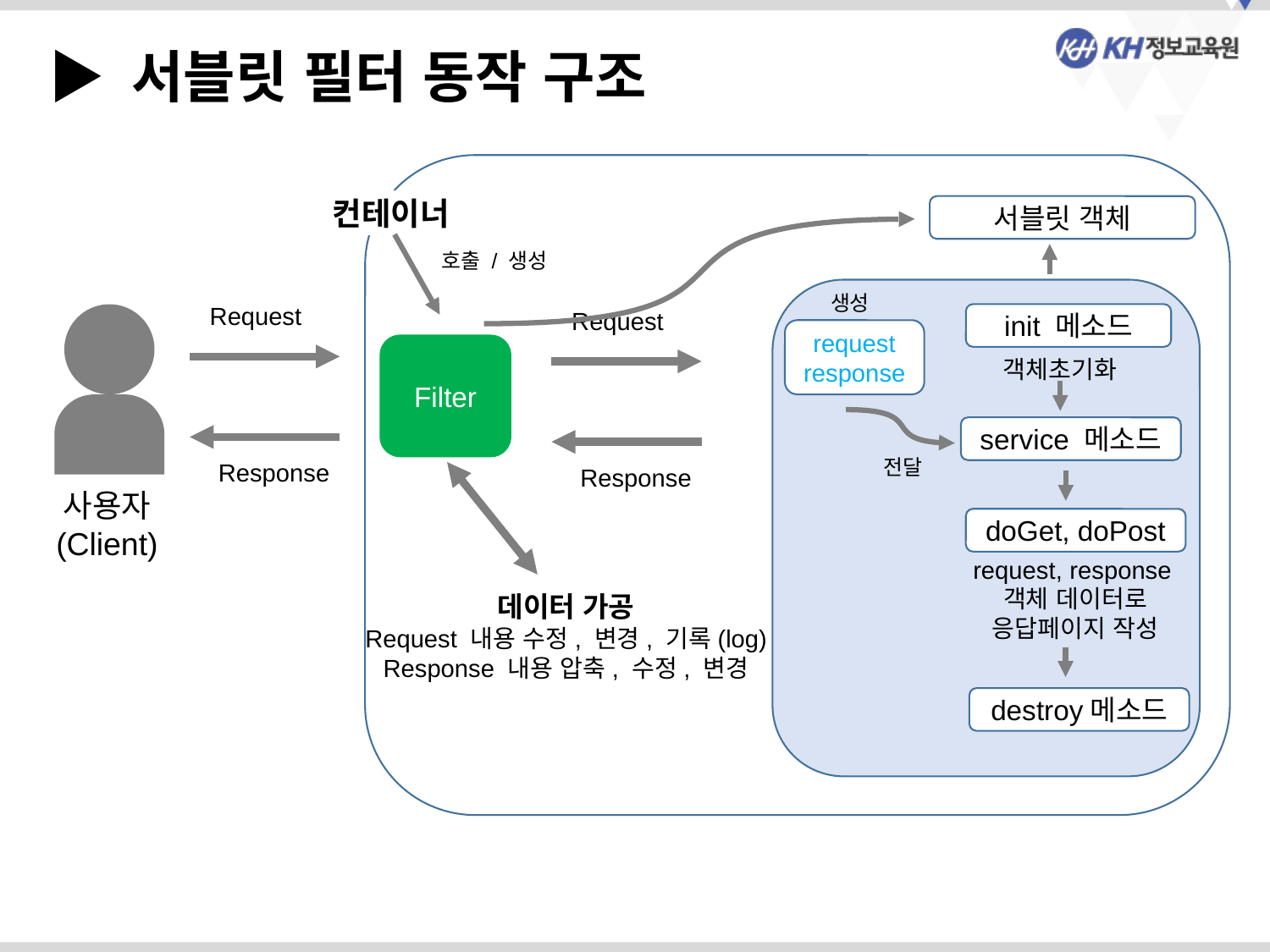

▶ 서블릿 필터 동작 구조

컨테이너
서블릿 객체
호출 / 생성
생성

Request

Response
사용자
(Client)
Request
init 메소드
request
response
Filter
객체초기화
service 메소드
전달
Response
doGet, doPost
데이터 가공
Request 내용 수정, 변경, 기록(log) Response 내용 압축, 수정, 변경
request, response객체 데이터로 응답페이지 작성
destroy메소드